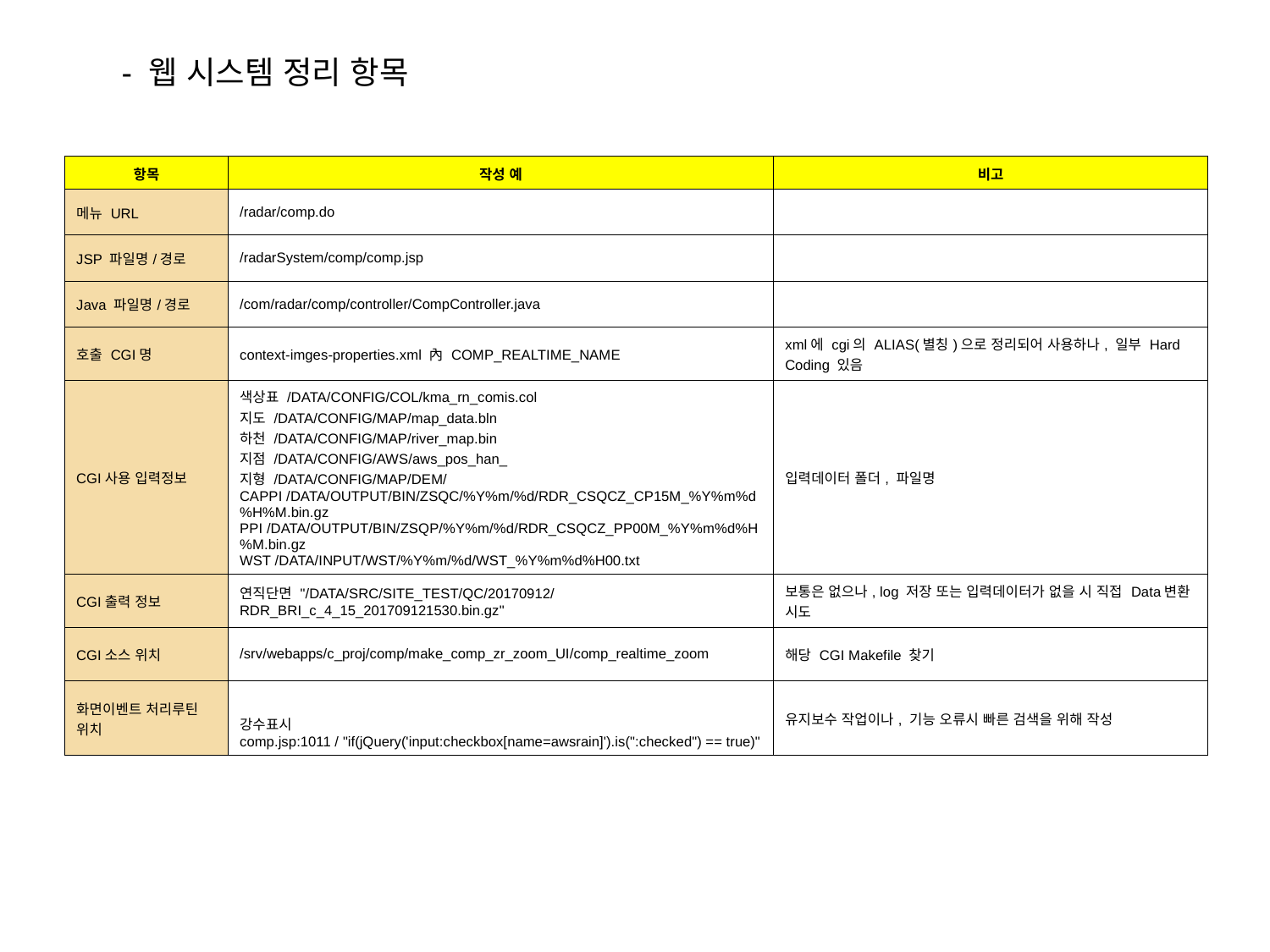

- 웹 시스템 정리 항목
| 항목 | 작성 예 | 비고 |
| --- | --- | --- |
| 메뉴 URL | /radar/comp.do |  |
| JSP 파일명/경로 | /radarSystem/comp/comp.jsp |  |
| Java 파일명/경로 | /com/radar/comp/controller/CompController.java |  |
| 호출 CGI명 | context-imges-properties.xml 內 COMP\_REALTIME\_NAME | xml에 cgi의 ALIAS(별칭)으로 정리되어 사용하나, 일부 Hard Coding 있음 |
| CGI사용 입력정보 | 색상표 /DATA/CONFIG/COL/kma\_rn\_comis.col 지도 /DATA/CONFIG/MAP/map\_data.bln 하천 /DATA/CONFIG/MAP/river\_map.bin 지점 /DATA/CONFIG/AWS/aws\_pos\_han\_ 지형 /DATA/CONFIG/MAP/DEM/ CAPPI /DATA/OUTPUT/BIN/ZSQC/%Y%m/%d/RDR\_CSQCZ\_CP15M\_%Y%m%d%H%M.bin.gz PPI /DATA/OUTPUT/BIN/ZSQP/%Y%m/%d/RDR\_CSQCZ\_PP00M\_%Y%m%d%H%M.bin.gz WST /DATA/INPUT/WST/%Y%m/%d/WST\_%Y%m%d%H00.txt | 입력데이터 폴더, 파일명 |
| CGI출력 정보 | 연직단면 "/DATA/SRC/SITE\_TEST/QC/20170912/RDR\_BRI\_c\_4\_15\_201709121530.bin.gz" | 보통은 없으나, log 저장 또는 입력데이터가 없을 시 직접 Data변환 시도 |
| CGI소스 위치 | /srv/webapps/c\_proj/comp/make\_comp\_zr\_zoom\_UI/comp\_realtime\_zoom | 해당 CGI Makefile 찾기 |
| 화면이벤트 처리루틴 위치 | 강수표시 comp.jsp:1011 / "if(jQuery('input:checkbox[name=awsrain]').is(":checked") == true)" | 유지보수 작업이나, 기능 오류시 빠른 검색을 위해 작성 |